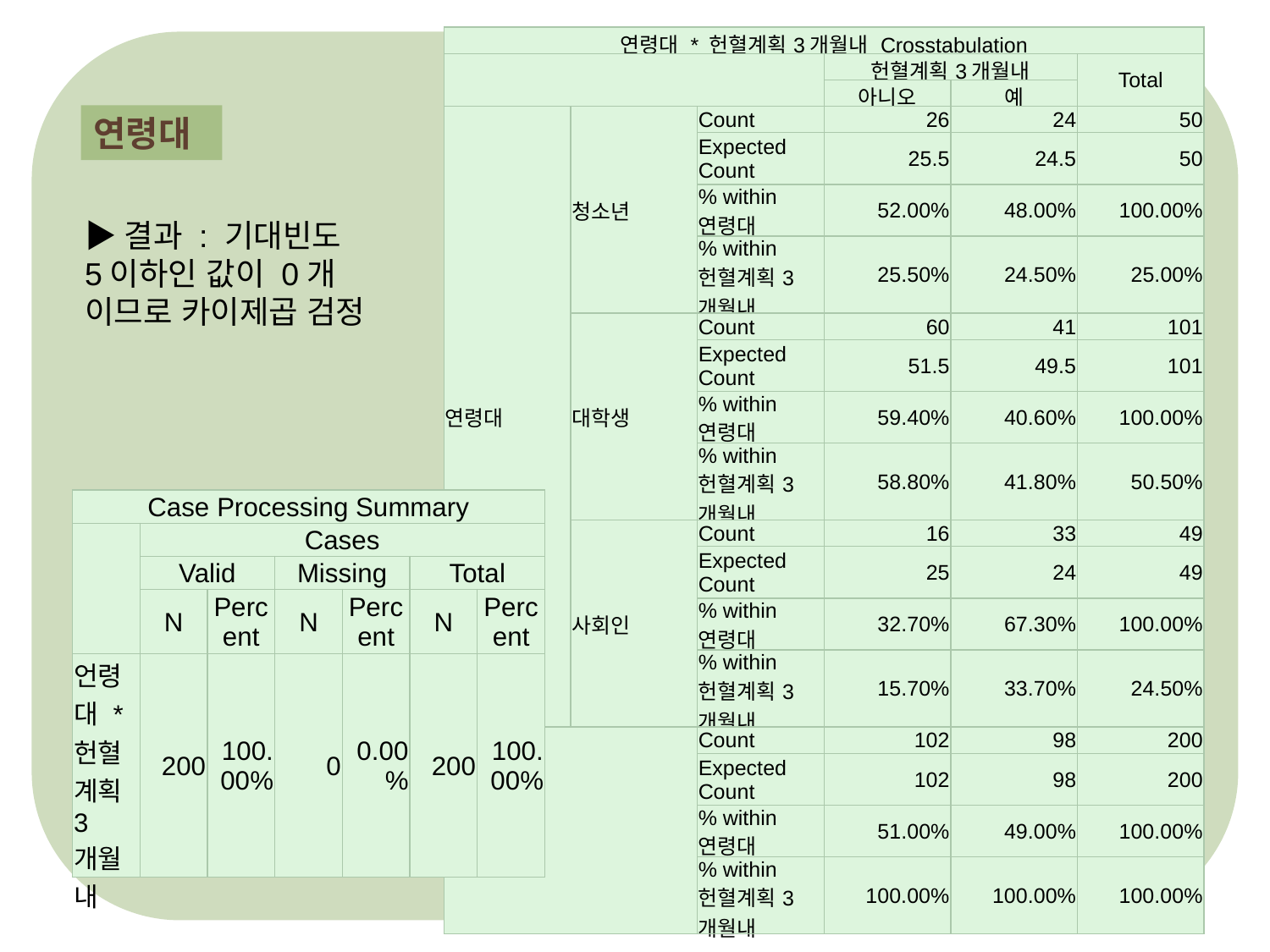

| 연령대 \* 헌혈계획3개월내 Crosstabulation |  |  |  |  |  |
| --- | --- | --- | --- | --- | --- |
|  |  |  | 헌혈계획3개월내 |  | Total |
|  |  |  | 아니오 | 예 |  |
| 연령대 | 청소년 | Count | 26 | 24 | 50 |
|  |  | Expected Count | 25.5 | 24.5 | 50 |
|  |  | % within 연령대 | 52.00% | 48.00% | 100.00% |
|  |  | % within 헌혈계획3개월내 | 25.50% | 24.50% | 25.00% |
|  | 대학생 | Count | 60 | 41 | 101 |
|  |  | Expected Count | 51.5 | 49.5 | 101 |
|  |  | % within 연령대 | 59.40% | 40.60% | 100.00% |
|  |  | % within 헌혈계획3개월내 | 58.80% | 41.80% | 50.50% |
|  | 사회인 | Count | 16 | 33 | 49 |
|  |  | Expected Count | 25 | 24 | 49 |
|  |  | % within 연령대 | 32.70% | 67.30% | 100.00% |
|  |  | % within 헌혈계획3개월내 | 15.70% | 33.70% | 24.50% |
| Total |  | Count | 102 | 98 | 200 |
|  |  | Expected Count | 102 | 98 | 200 |
|  |  | % within 연령대 | 51.00% | 49.00% | 100.00% |
|  |  | % within 헌혈계획3개월내 | 100.00% | 100.00% | 100.00% |

연령대
▶결과 : 기대빈도 5이하인 값이 0개 이므로 카이제곱 검정

| Case Processing Summary |  |  |  |  |  |  |
| --- | --- | --- | --- | --- | --- | --- |
|  | Cases |  |  |  |  |  |
|  | Valid |  | Missing |  | Total |  |
|  | N | Percent | N | Percent | N | Percent |
| 언령대 \* 헌혈계획3개월내 | 200 | 100.00% | 0 | 0.00% | 200 | 100.00% |